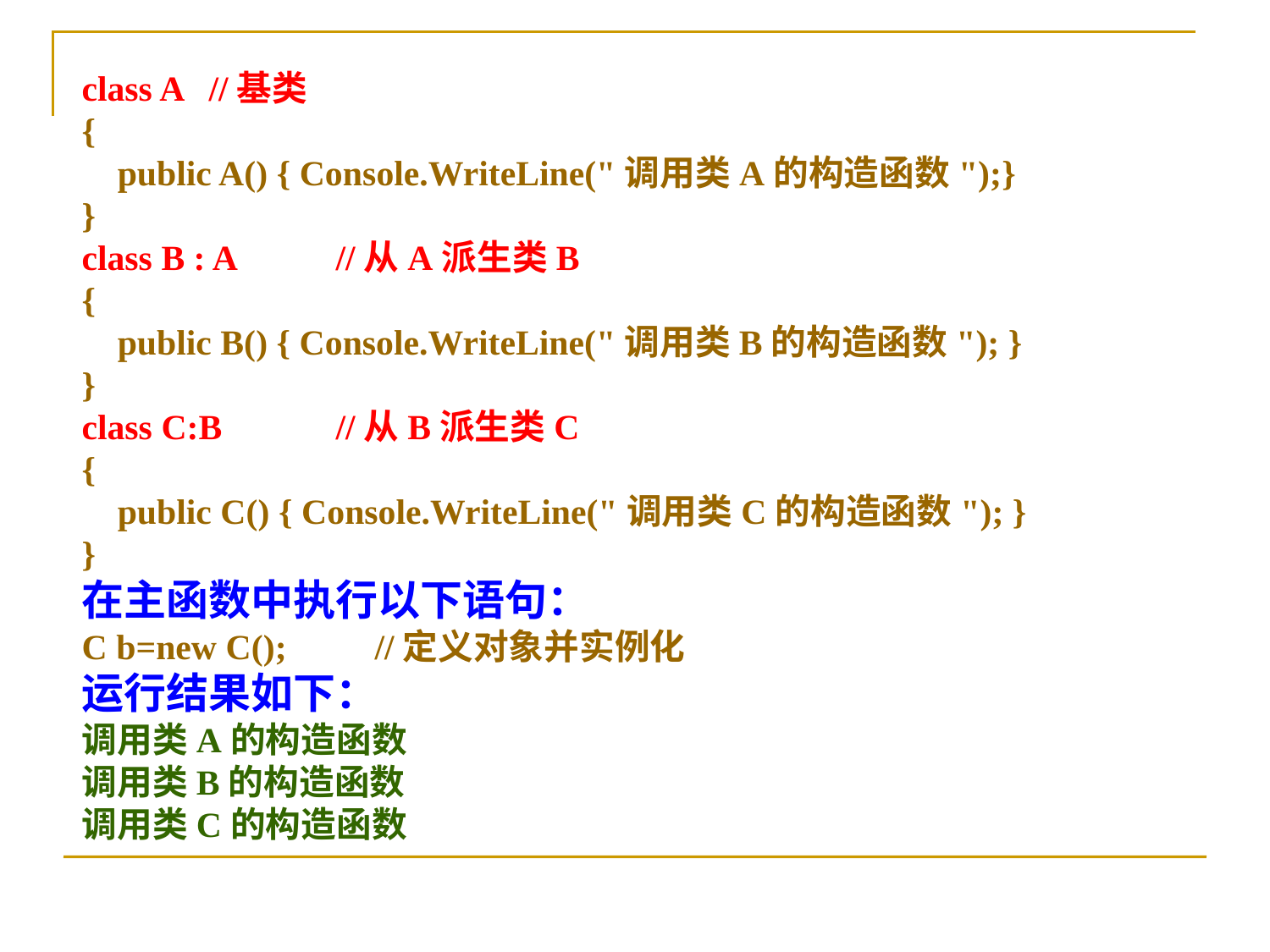

class A	//基类
{
    public A() { Console.WriteLine("调用类A的构造函数");}
}
class B : A	//从A派生类B
{
    public B() { Console.WriteLine("调用类B的构造函数"); }
}
class C:B	//从B派生类C
{
    public C() { Console.WriteLine("调用类C的构造函数"); }
}
在主函数中执行以下语句：
C b=new C();　　//定义对象并实例化
运行结果如下：
调用类A的构造函数
调用类B的构造函数
调用类C的构造函数